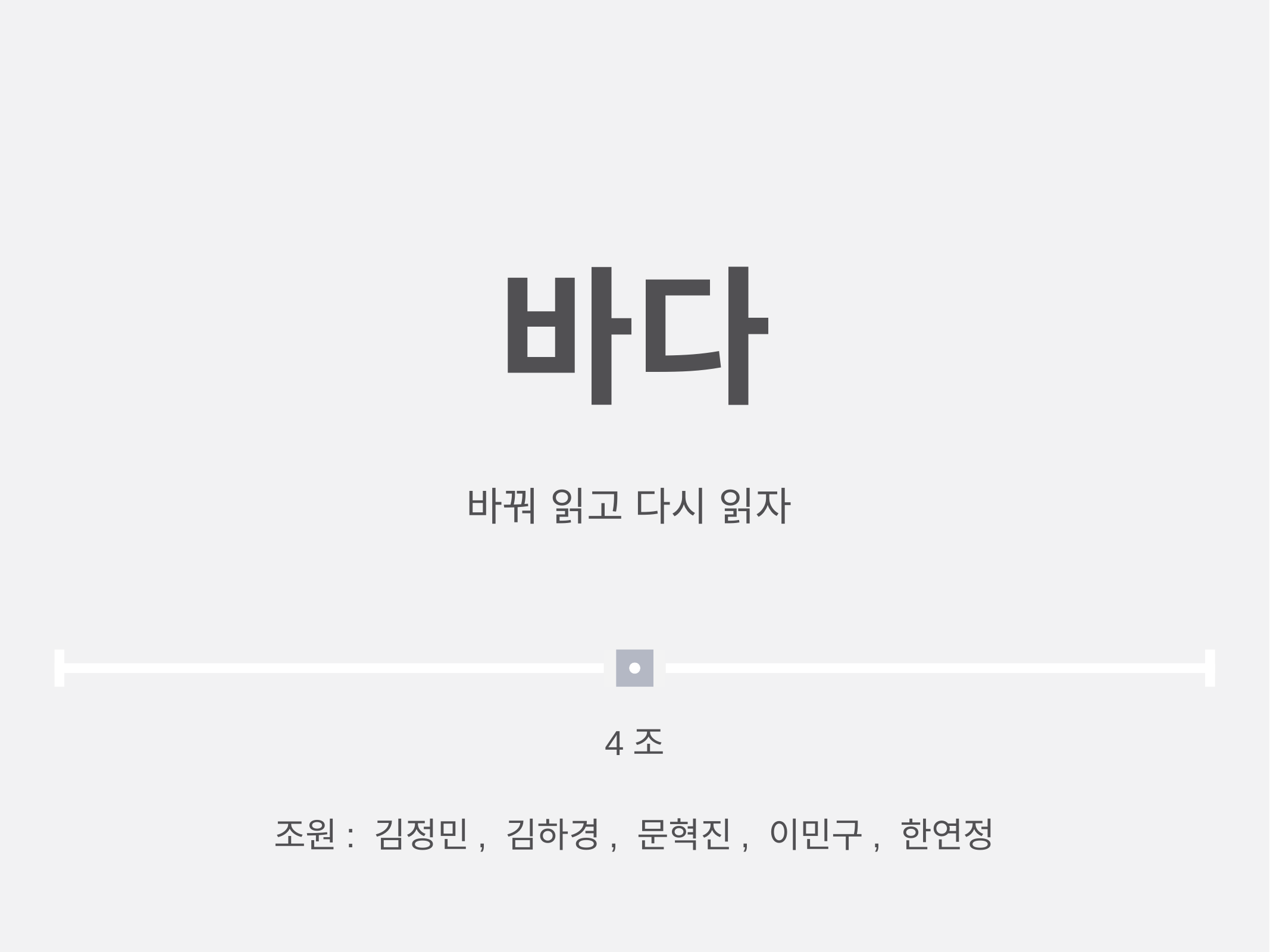

바다
바꿔 읽고 다시 읽자
4조
조원: 김정민, 김하경, 문혁진, 이민구, 한연정